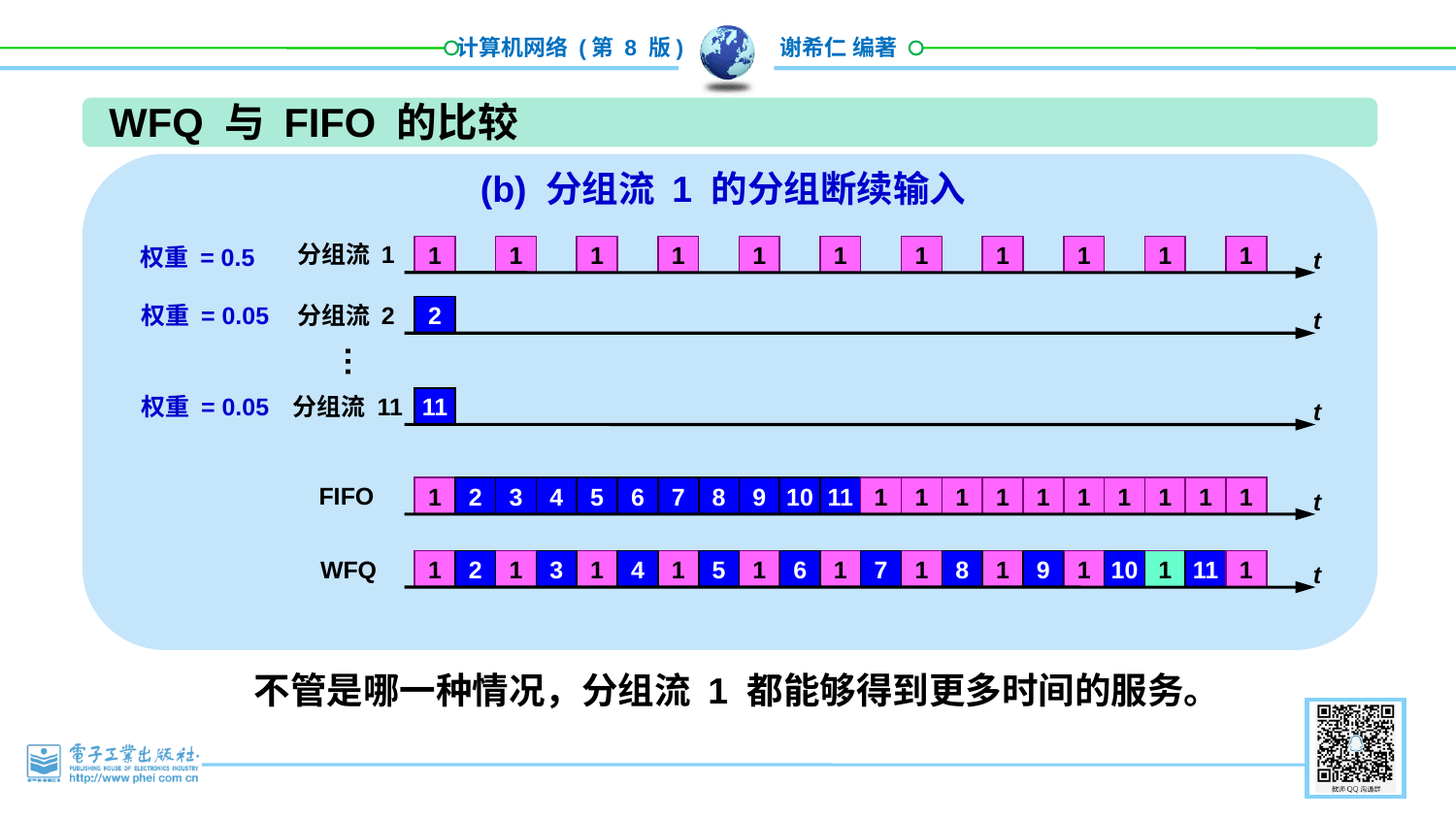

WFQ 与 FIFO 的比较

(b) 分组流 1 的分组断续输入
分组流 1
权重 = 0.5
1
1
1
1
1
1
1
1
1
1
1
t

分组流 2
权重 = 0.05
2
t

…
分组流 11
权重 = 0.05
11
t

FIFO
1
2
3
4
5
6
7
8
9
10
11
1
1
1
1
1
1
1
1
1
1
t

WFQ
1
2
1
3
1
4
1
5
1
6
1
7
1
8
1
9
1
10
1
11
1
t

不管是哪一种情况，分组流 1 都能够得到更多时间的服务。